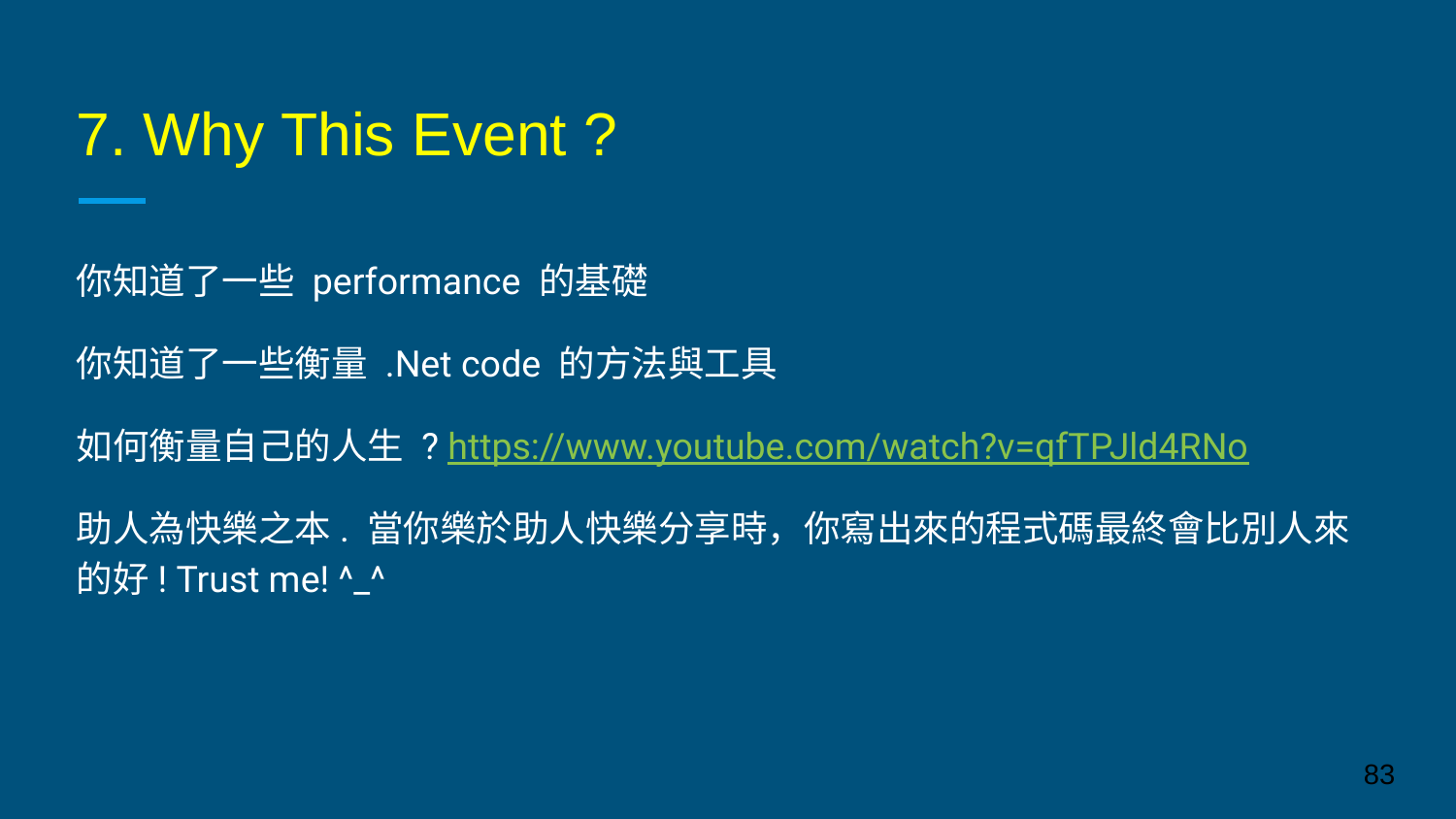

# 7. Why This Event ?
你知道了一些 performance 的基礎
你知道了一些衡量 .Net code 的方法與工具
如何衡量自己的人生 ? https://www.youtube.com/watch?v=qfTPJld4RNo
助人為快樂之本. 當你樂於助人快樂分享時，你寫出來的程式碼最終會比別人來的好! Trust me! ^_^
83